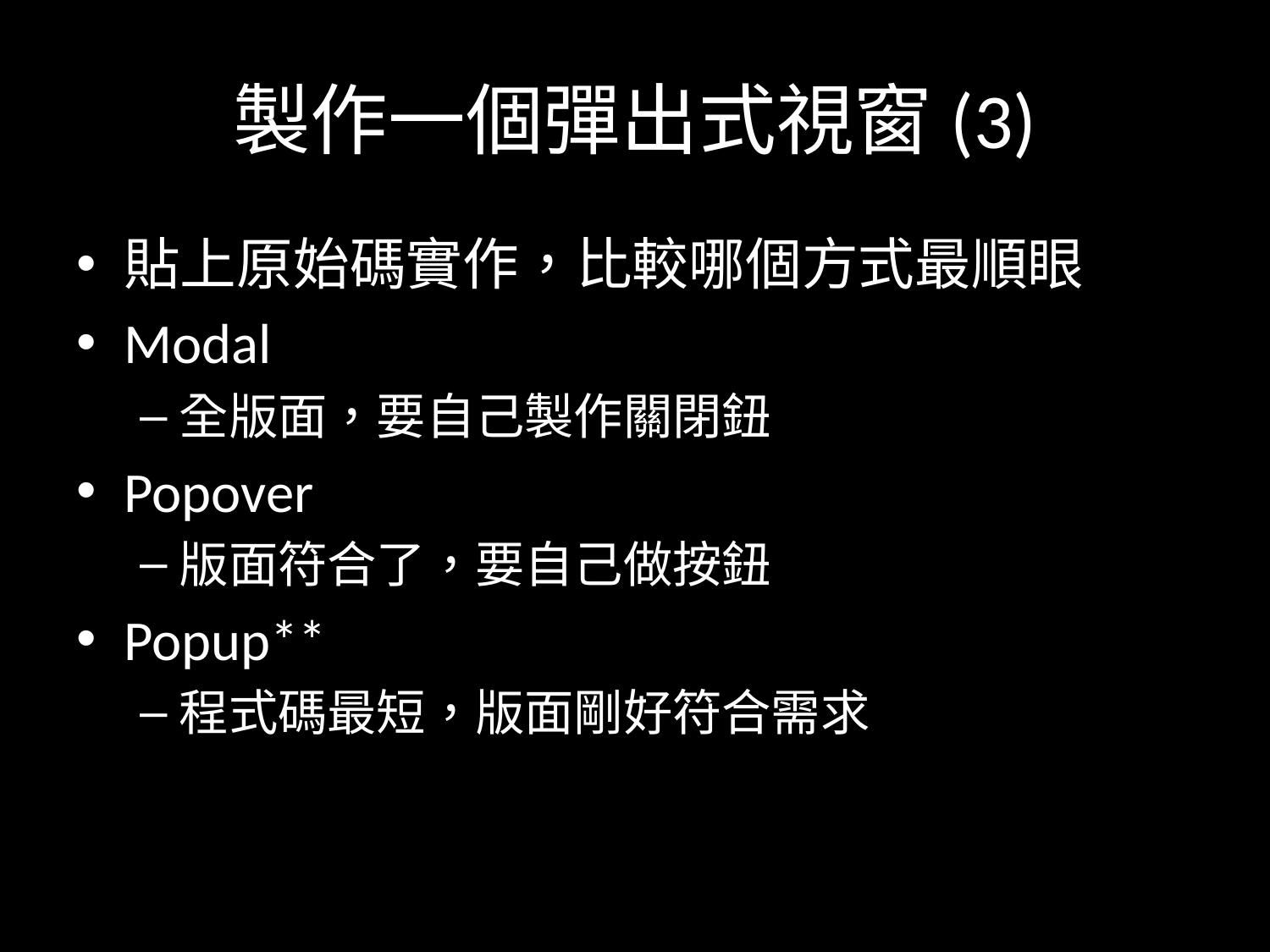

# 製作一個彈出式視窗(3)
貼上原始碼實作，比較哪個方式最順眼
Modal
全版面，要自己製作關閉鈕
Popover
版面符合了，要自己做按鈕
Popup**
程式碼最短，版面剛好符合需求